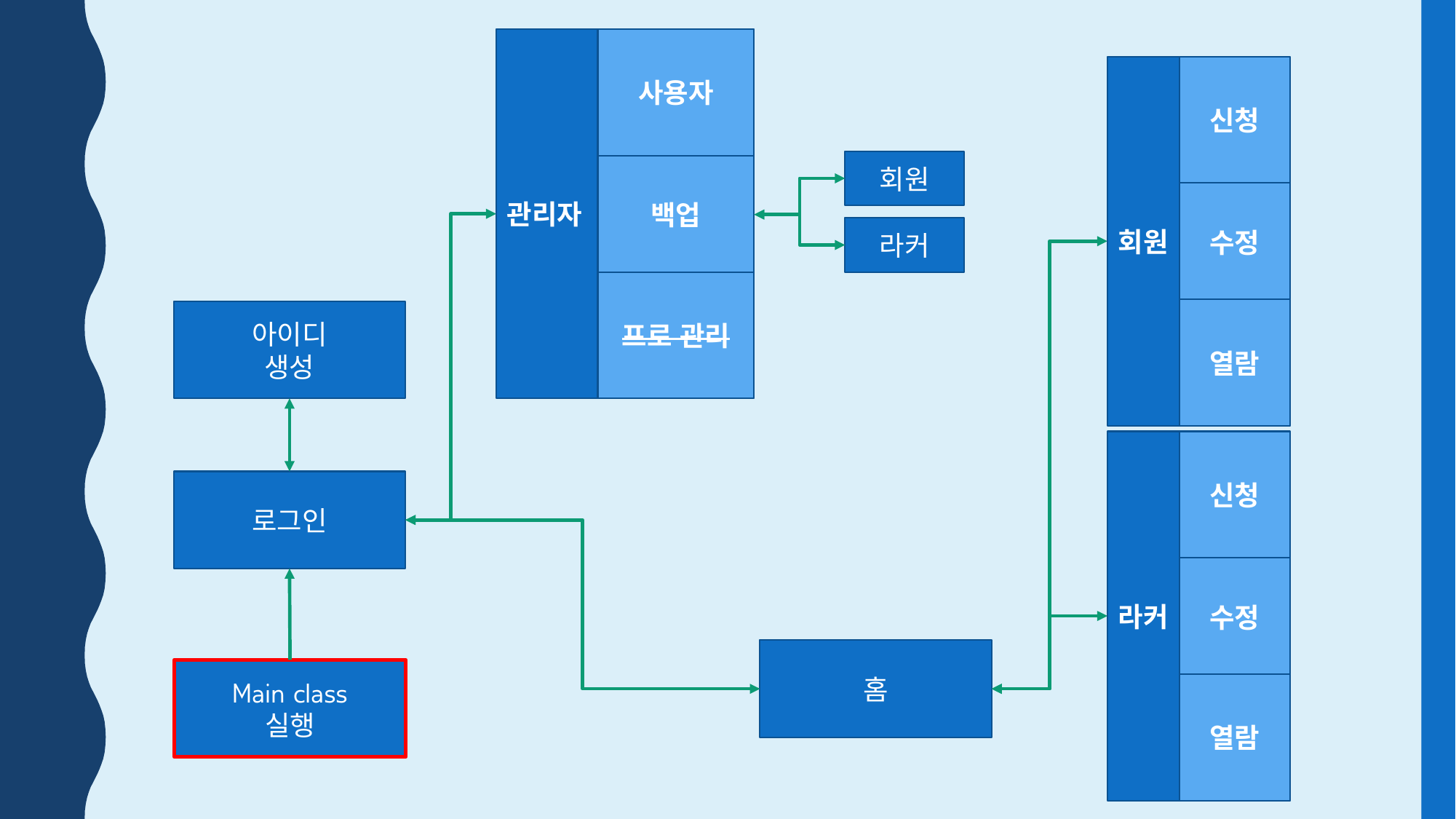

관리자
사용자
백업
프로 관리
회원
신청
수정
열람
회원
라커
아이디
생성
라커
신청
수정
열람
로그인
홈
Main class
실행